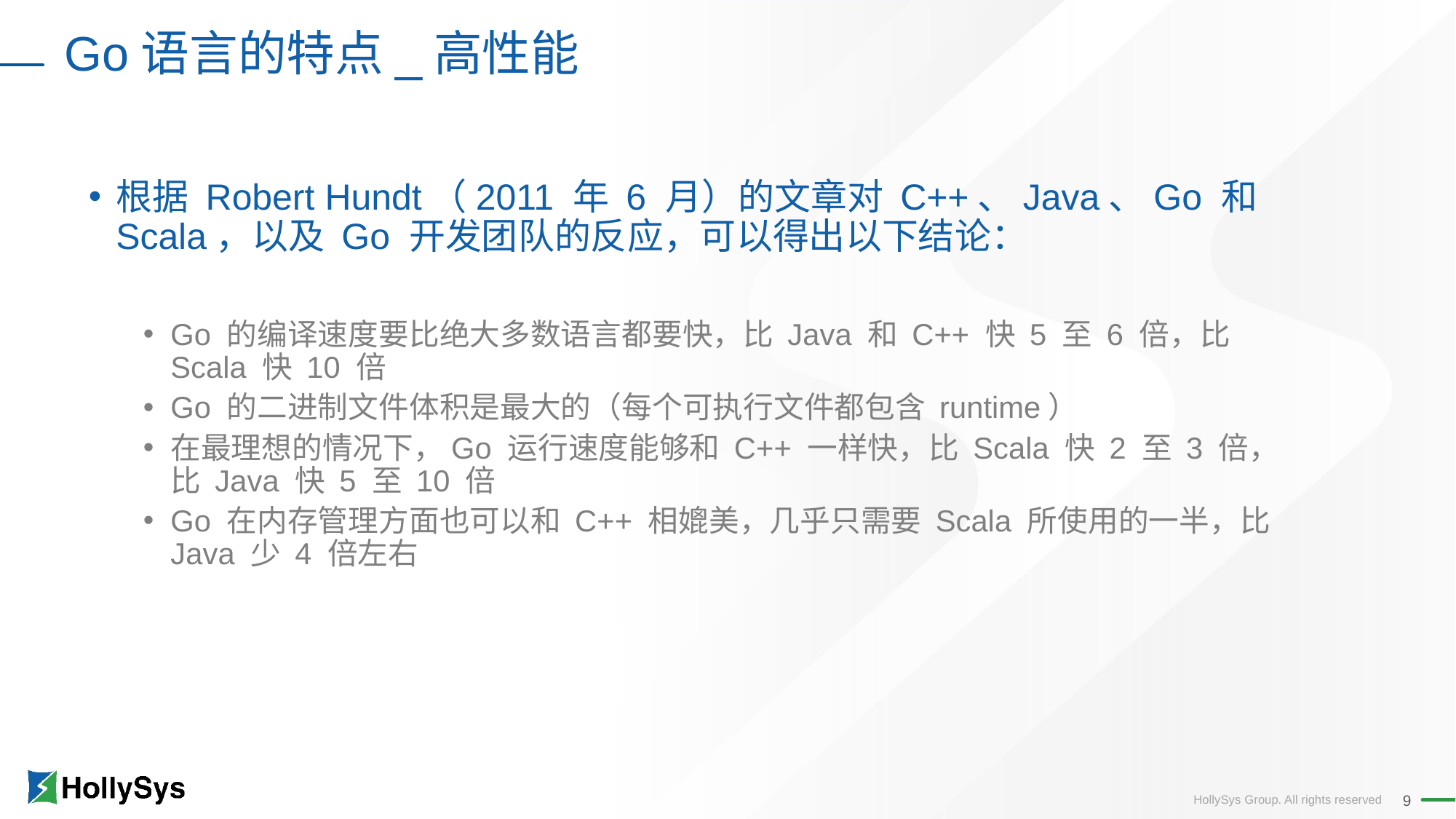

Go语言的特点_高性能
根据 Robert Hundt（2011 年 6 月）的文章对 C++、Java、Go 和 Scala，以及 Go 开发团队的反应，可以得出以下结论：

Go 的编译速度要比绝大多数语言都要快，比 Java 和 C++ 快 5 至 6 倍，比 Scala 快 10 倍
Go 的二进制文件体积是最大的（每个可执行文件都包含 runtime）
在最理想的情况下，Go 运行速度能够和 C++ 一样快，比 Scala 快 2 至 3 倍，比 Java 快 5 至 10 倍
Go 在内存管理方面也可以和 C++ 相媲美，几乎只需要 Scala 所使用的一半，比 Java 少 4 倍左右